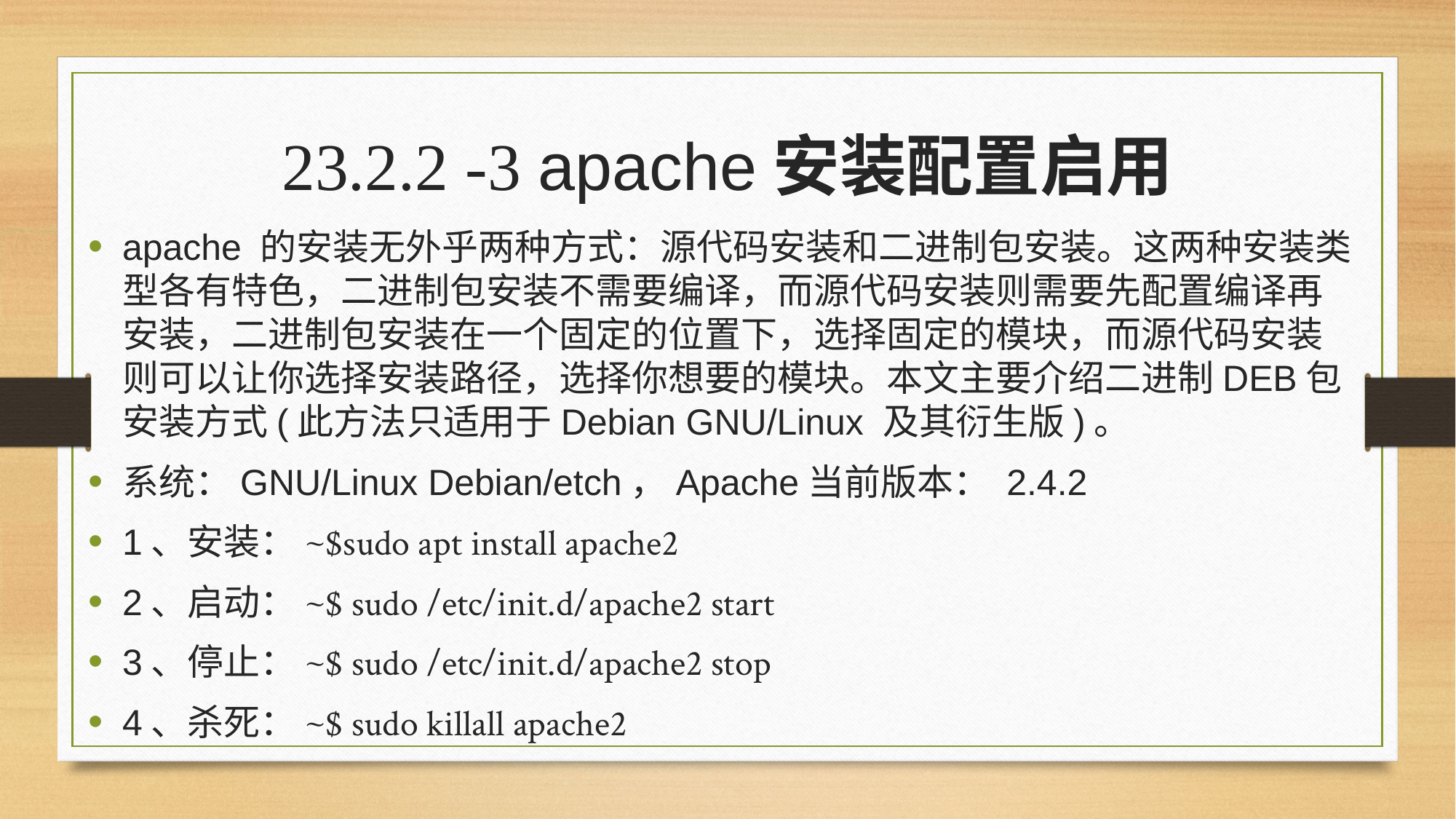

# 23.2.2 -3 apache安装配置启用
apache 的安装无外乎两种方式：源代码安装和二进制包安装。这两种安装类型各有特色，二进制包安装不需要编译，而源代码安装则需要先配置编译再安装，二进制包安装在一个固定的位置下，选择固定的模块，而源代码安装则可以让你选择安装路径，选择你想要的模块。本文主要介绍二进制DEB包安装方式(此方法只适用于Debian GNU/Linux 及其衍生版)。
系统：GNU/Linux Debian/etch，Apache当前版本： 2.4.2
1、安装：~$sudo apt install apache2
2、启动：~$ sudo /etc/init.d/apache2 start
3、停止：~$ sudo /etc/init.d/apache2 stop
4、杀死：~$ sudo killall apache2